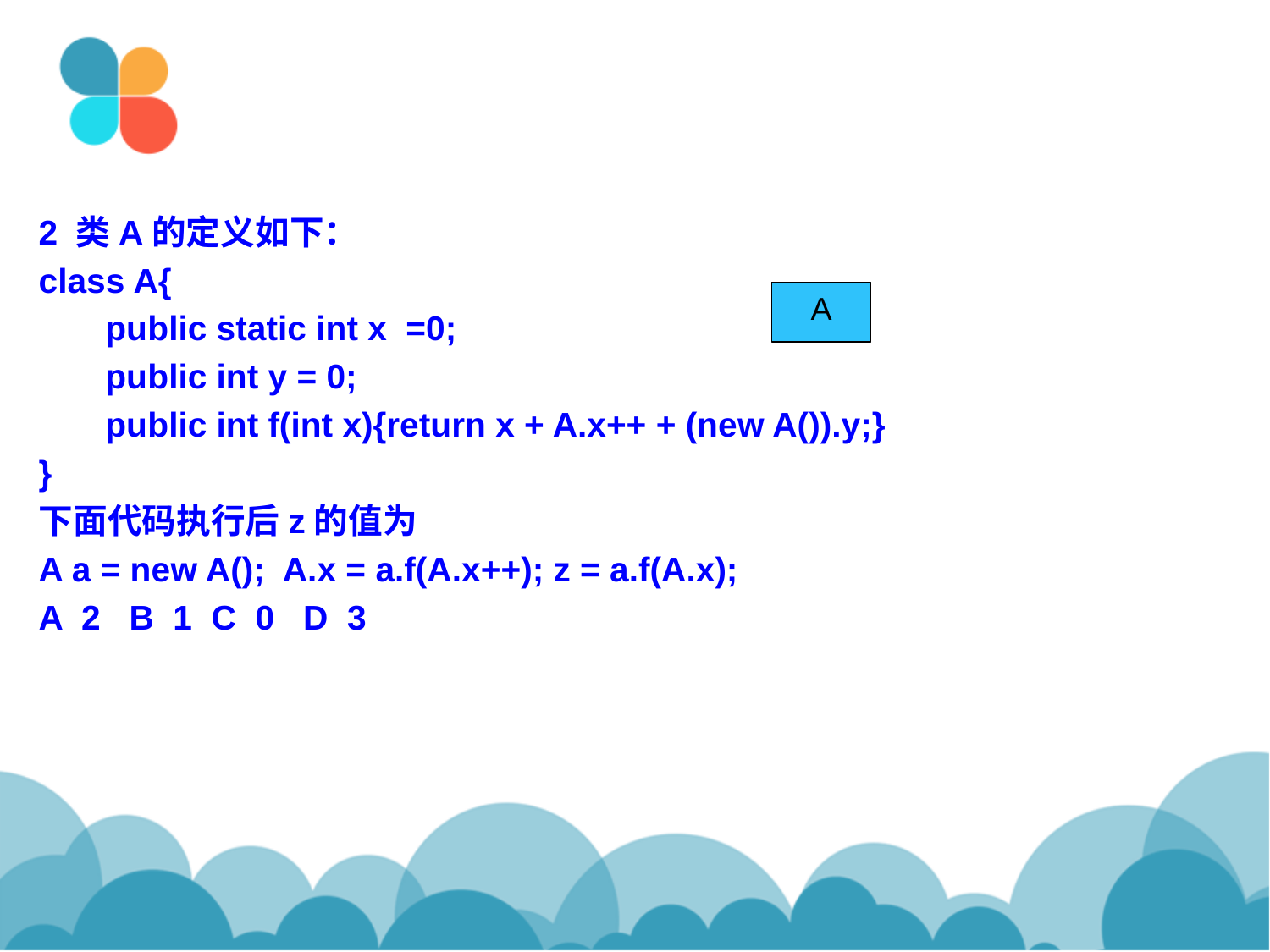

2 类A的定义如下：
class A{
       public static int x  =0;
       public int y = 0;
       public int f(int x){return x + A.x++ + (new A()).y;}
}
下面代码执行后z的值为
A a = new A();  A.x = a.f(A.x++); z = a.f(A.x);
A  2   B  1  C  0   D  3
A